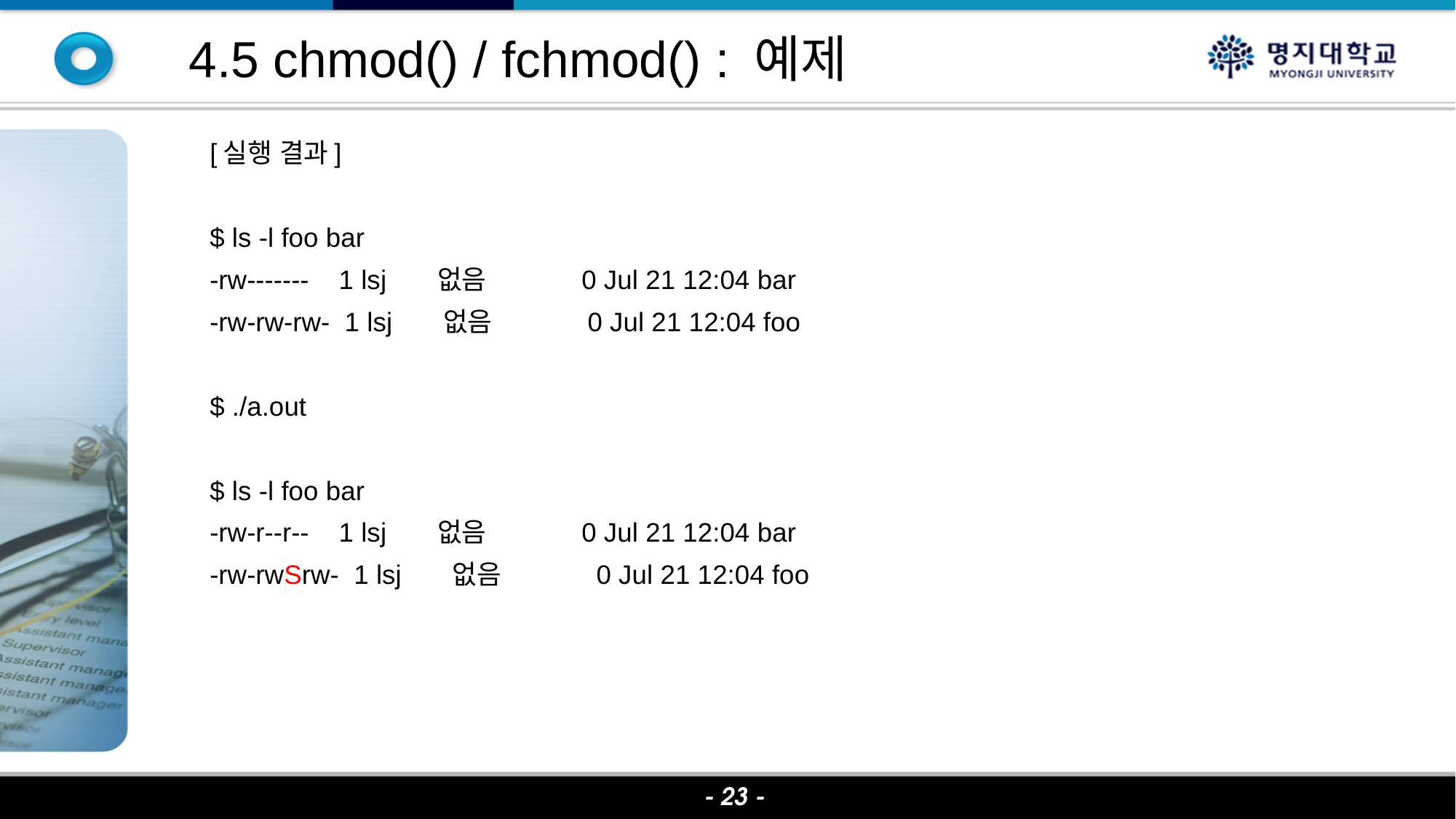

4.5 chmod() / fchmod() : 예제
[실행 결과]

$ ls -l foo bar
-rw-------    1 lsj      없음            0 Jul 21 12:04 bar
-rw-rw-rw-  1 lsj      없음            0 Jul 21 12:04 foo

$ ./a.out

$ ls -l foo bar
-rw-r--r--    1 lsj      없음            0 Jul 21 12:04 bar
-rw-rwSrw-  1 lsj      없음            0 Jul 21 12:04 foo
- 23 -